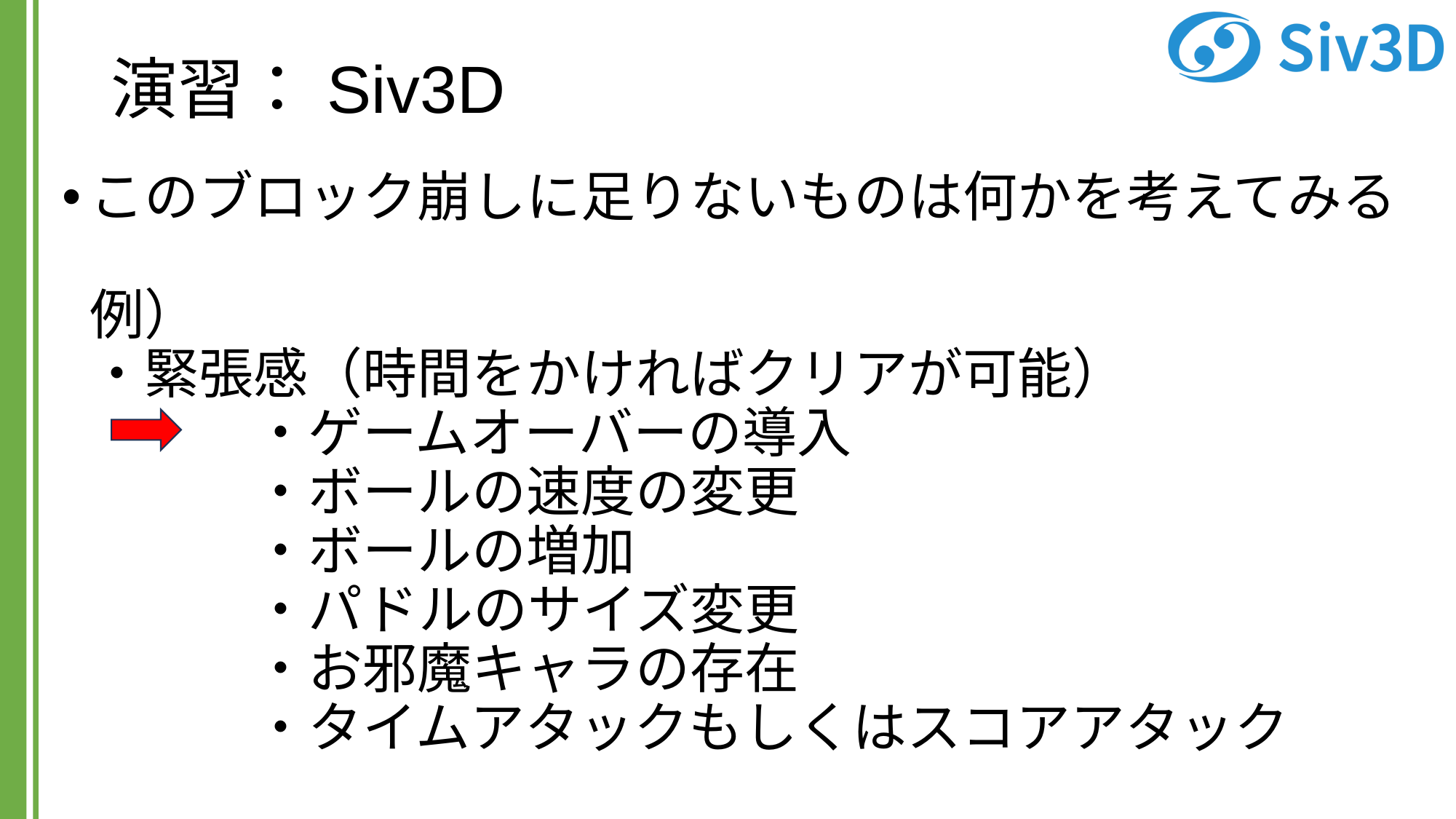

# 演習：Siv3D
このブロック崩しに足りないものは何かを考えてみる
例）
・緊張感（時間をかければクリアが可能）
　　　・ゲームオーバーの導入
　　　・ボールの速度の変更
　　　・ボールの増加
　　　・パドルのサイズ変更
　　　・お邪魔キャラの存在
　　　・タイムアタックもしくはスコアアタック